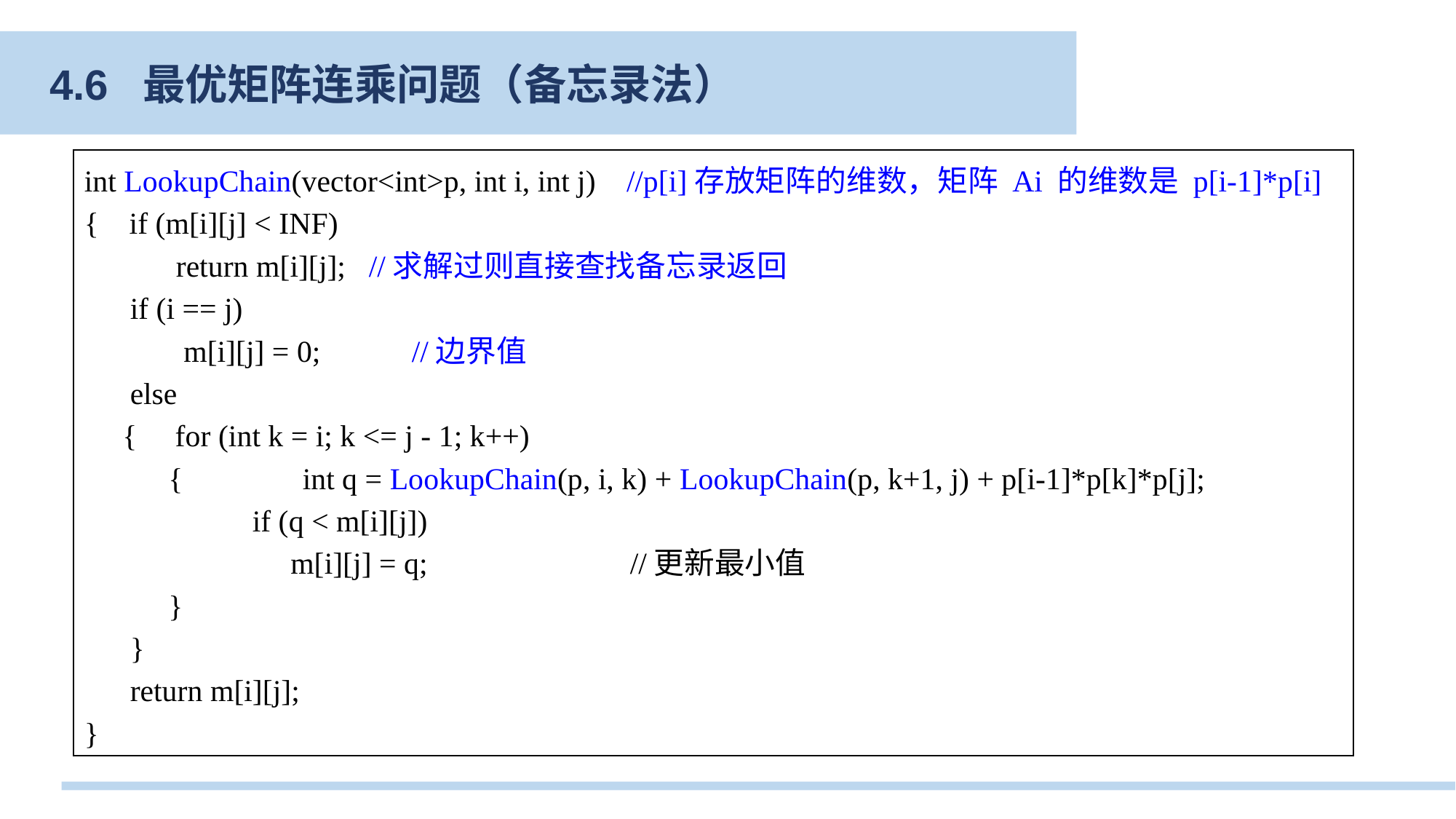

4.6  最优矩阵连乘问题（备忘录法）
int LookupChain(vector<int>p, int i, int j)    //p[i]存放矩阵的维数，矩阵 Ai 的维数是 p[i-1]*p[i]
{    if (m[i][j] < INF)
            return m[i][j];   //求解过则直接查找备忘录返回
      if (i == j)
             m[i][j] = 0;  	//边界值
      else
     {     for (int k = i; k <= j - 1; k++)
           {  	int q = LookupChain(p, i, k) + LookupChain(p, k+1, j) + p[i-1]*p[k]*p[j];
                      if (q < m[i][j])
                           m[i][j] = q;		//更新最小值
           }
      }
      return m[i][j];
}